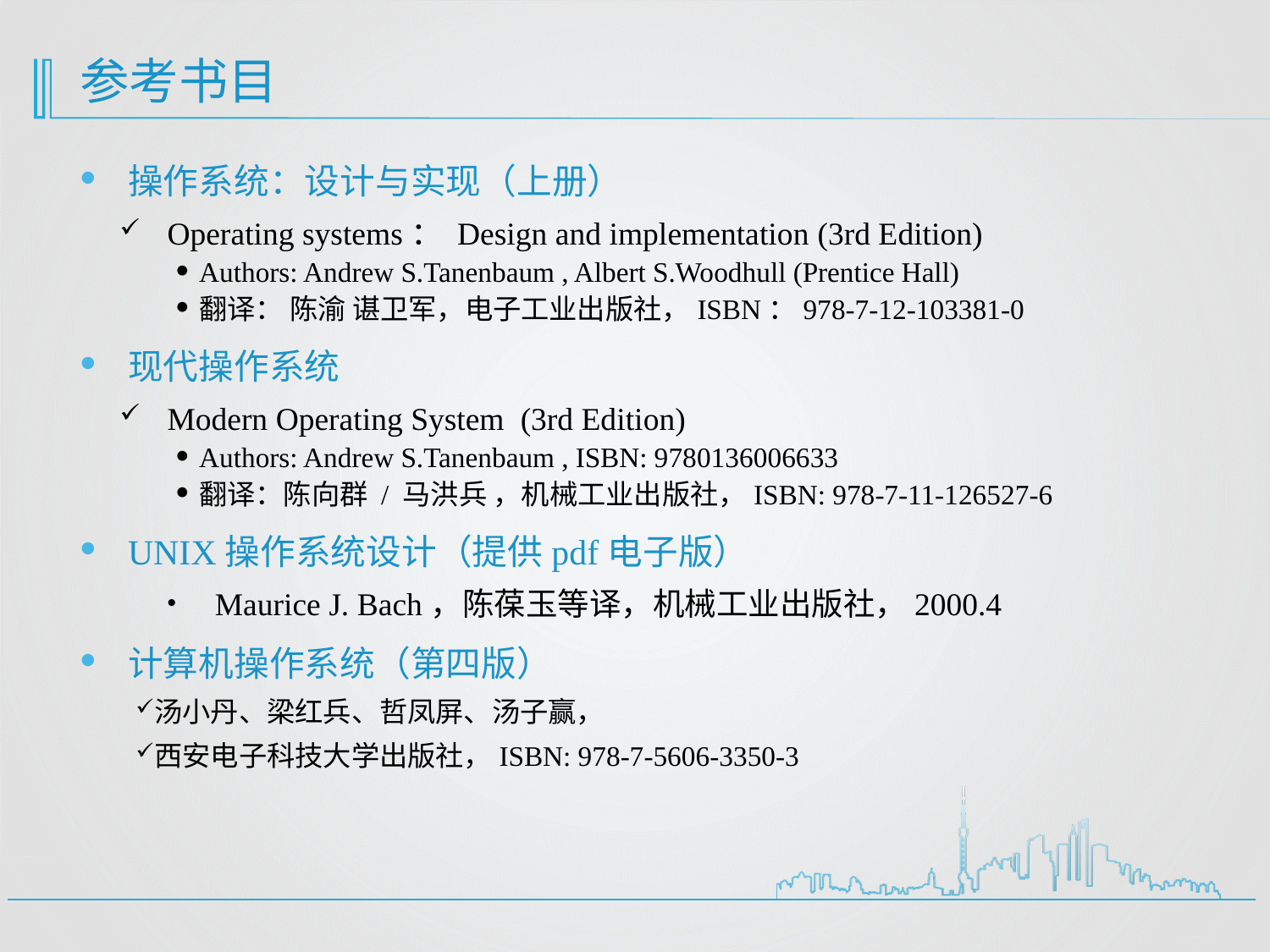

# 参考书目
操作系统：设计与实现（上册）
Operating systems： Design and implementation (3rd Edition)
Authors: Andrew S.Tanenbaum , Albert S.Woodhull (Prentice Hall)
翻译： 陈渝 谌卫军，电子工业出版社，ISBN：978-7-12-103381-0
现代操作系统
Modern Operating System  (3rd Edition)
Authors: Andrew S.Tanenbaum , ISBN: 9780136006633
翻译：陈向群 / 马洪兵 ，机械工业出版社，ISBN: 978-7-11-126527-6
UNIX操作系统设计（提供pdf电子版）
Maurice J. Bach，陈葆玉等译，机械工业出版社，2000.4
计算机操作系统（第四版）
汤小丹、梁红兵、哲凤屏、汤子赢，
西安电子科技大学出版社，ISBN: 978-7-5606-3350-3